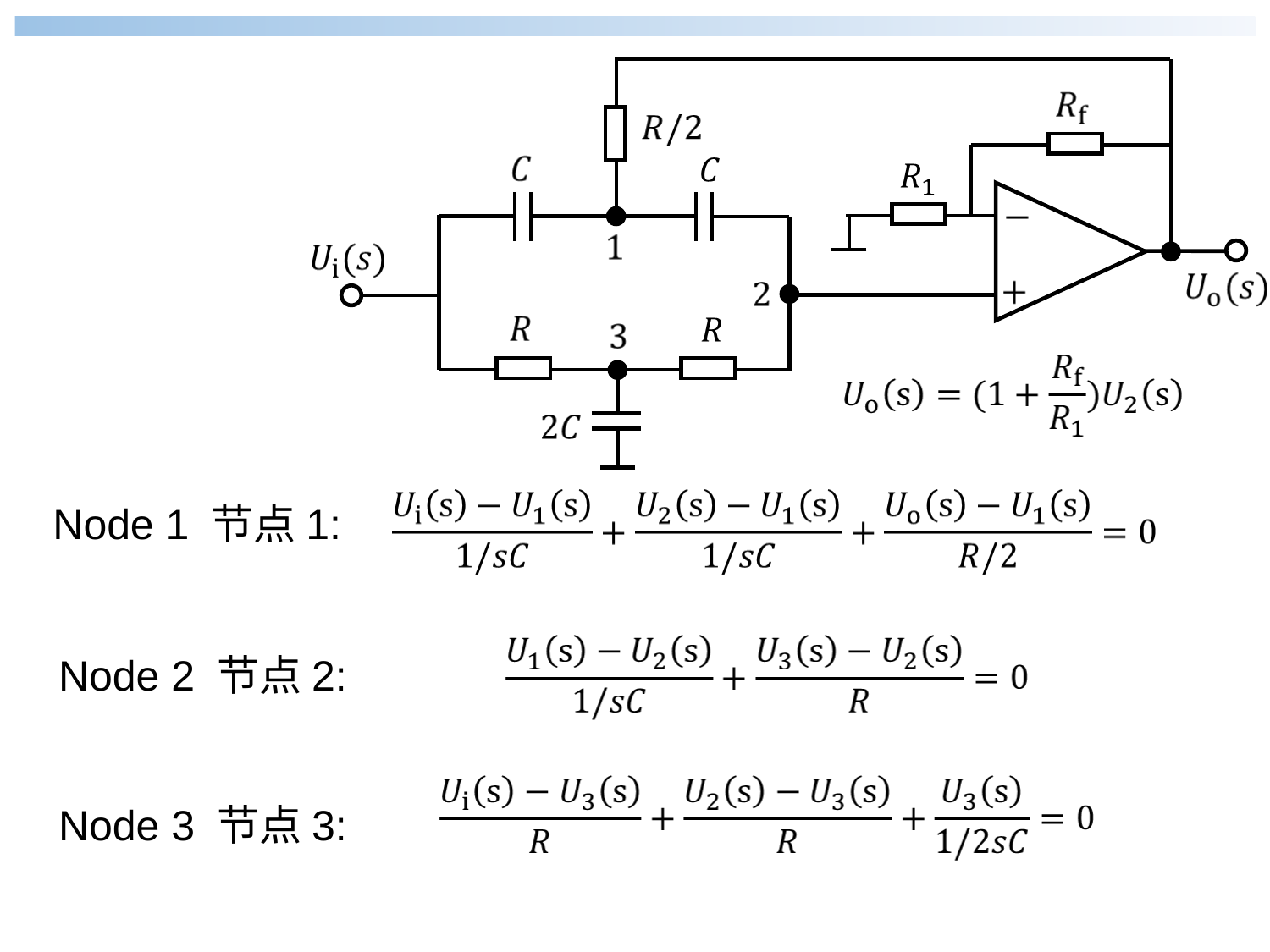

Node 1 节点1:

Node 2 节点2:

Node 3 节点3: